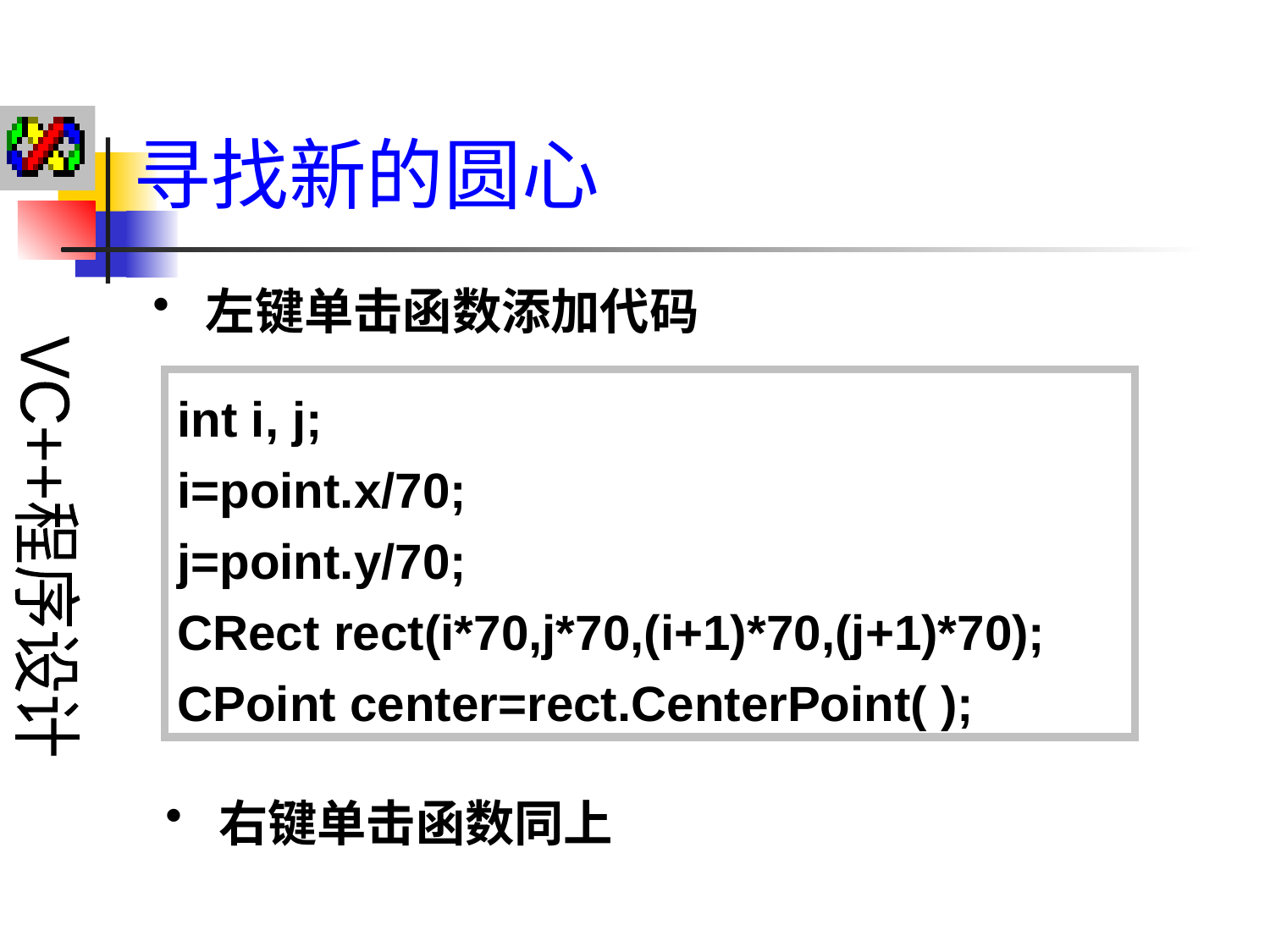

寻找新的圆心

 左键单击函数添加代码
int i, j;
i=point.x/70;
j=point.y/70;
CRect rect(i*70,j*70,(i+1)*70,(j+1)*70);
CPoint center=rect.CenterPoint( );
 右键单击函数同上